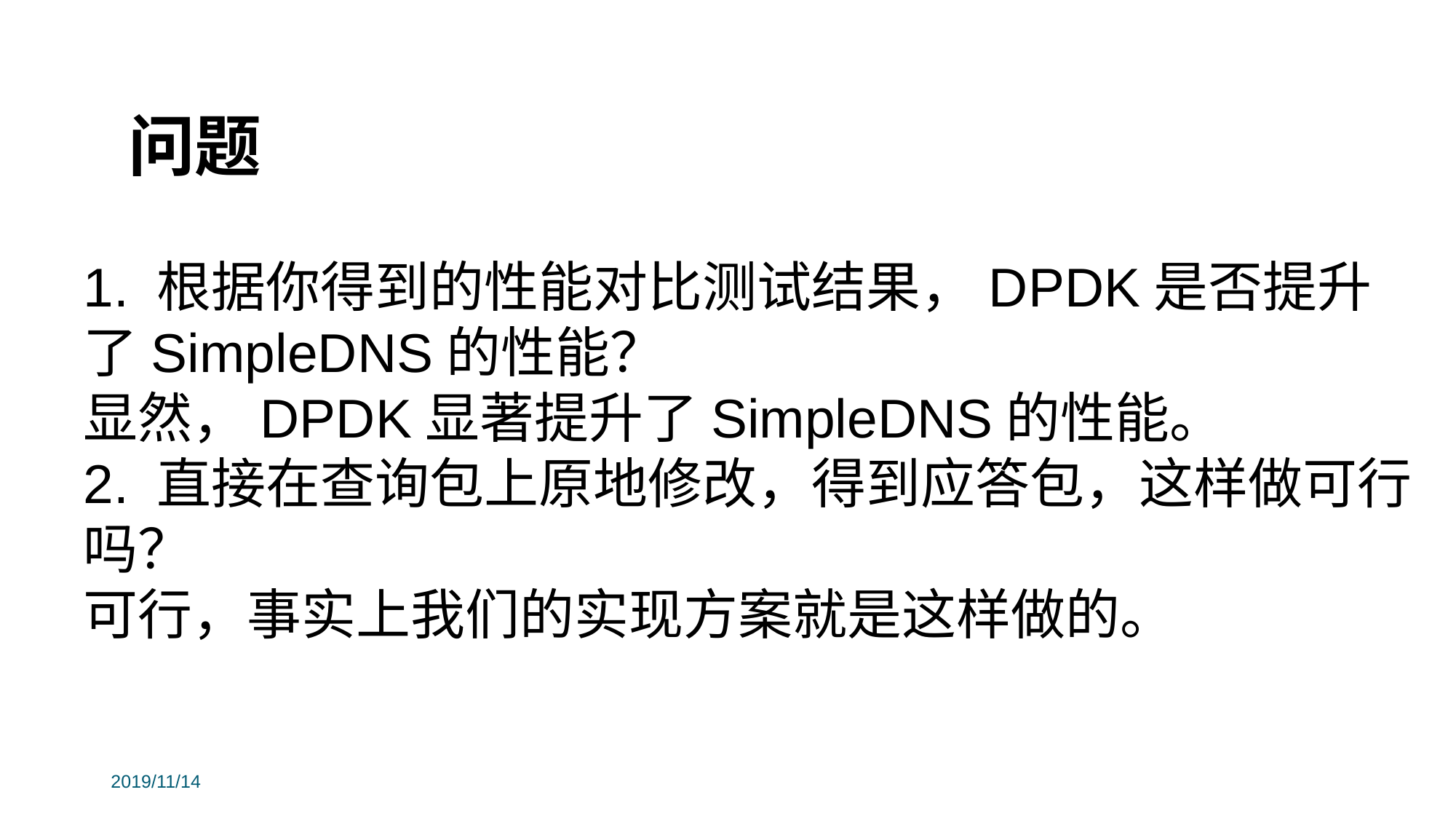

# 问题
1. 根据你得到的性能对比测试结果，DPDK是否提升了SimpleDNS的性能？
显然，DPDK显著提升了SimpleDNS的性能。
2. 直接在查询包上原地修改，得到应答包，这样做可行吗？
可行，事实上我们的实现方案就是这样做的。

2019/11/14